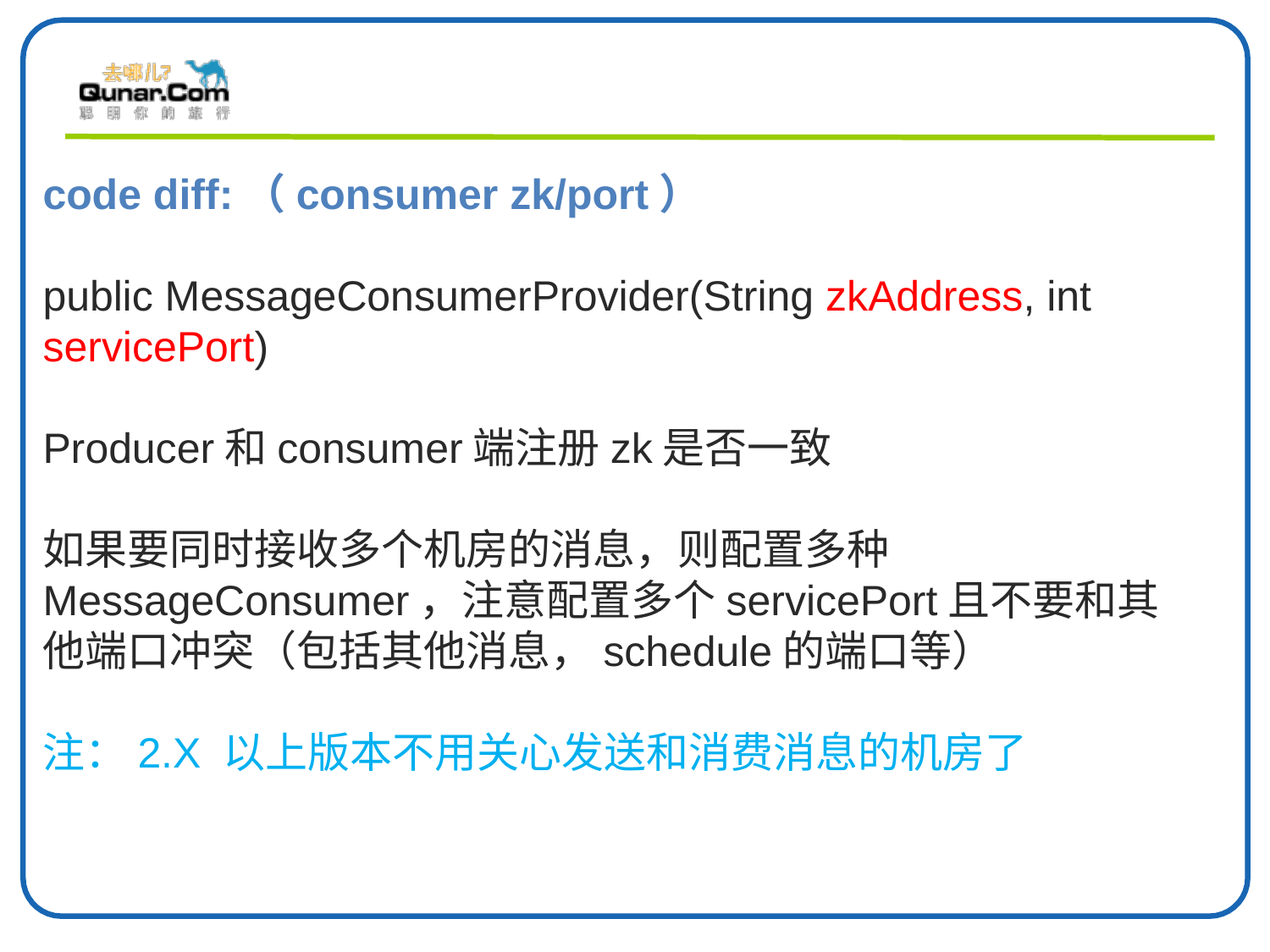

code diff:（consumer zk/port）

public MessageConsumerProvider(String zkAddress, int servicePort)

Producer和consumer端注册zk是否一致

如果要同时接收多个机房的消息，则配置多种MessageConsumer，注意配置多个servicePort且不要和其他端口冲突（包括其他消息，schedule的端口等）

注：2.X 以上版本不用关心发送和消费消息的机房了